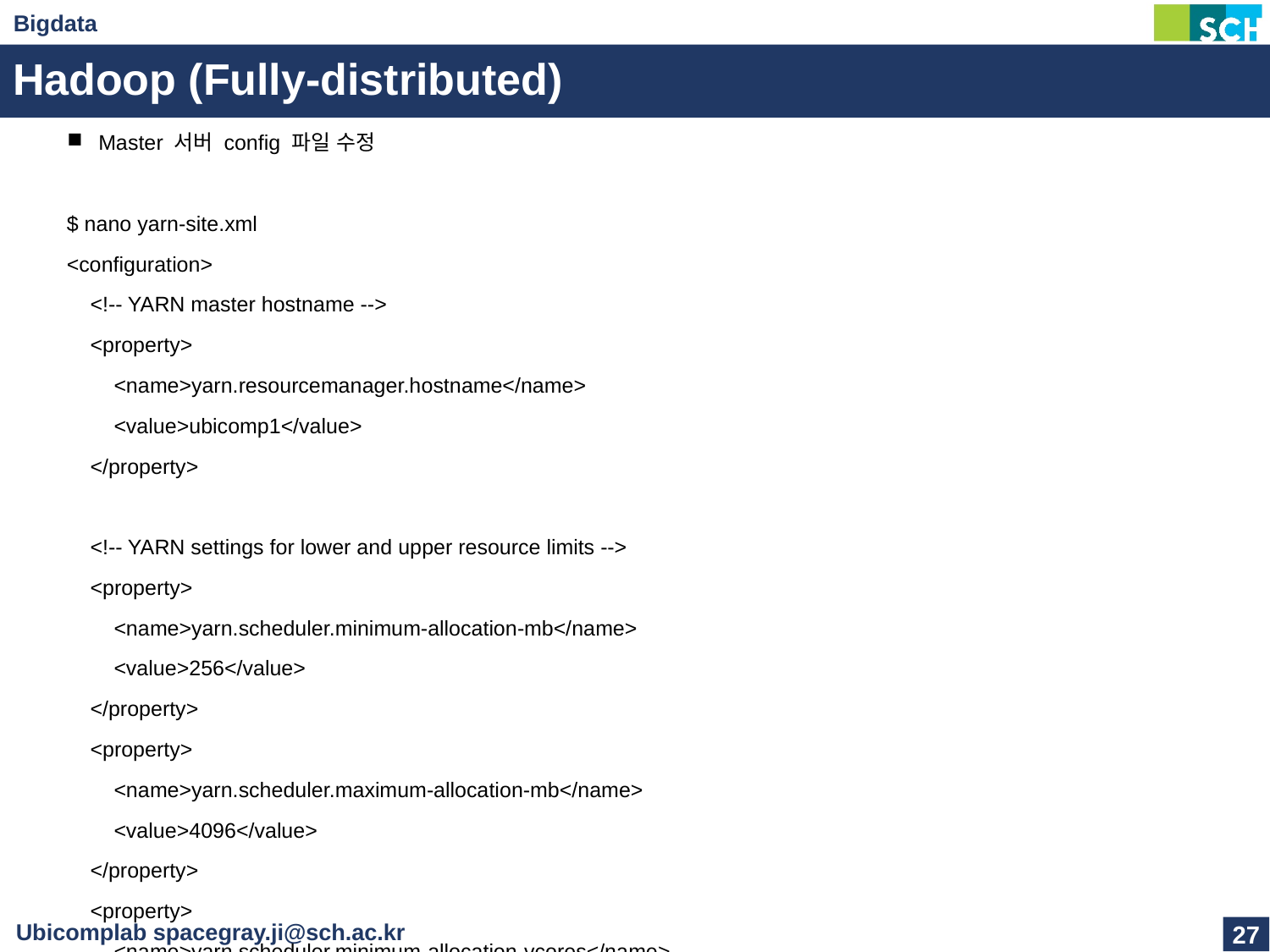

# Hadoop (Fully-distributed)
Master 서버 config 파일 수정

$ nano yarn-site.xml
<configuration>
    <!-- YARN master hostname -->
    <property>
        <name>yarn.resourcemanager.hostname</name>
        <value>ubicomp1</value>
    </property>

    <!-- YARN settings for lower and upper resource limits -->
    <property>
        <name>yarn.scheduler.minimum-allocation-mb</name>
        <value>256</value>
    </property>
    <property>
        <name>yarn.scheduler.maximum-allocation-mb</name>
        <value>4096</value>
    </property>
    <property>
        <name>yarn.scheduler.minimum-allocation-vcores</name>
        <value>1</value>
    </property>
    <property>
        <name>yarn.scheduler.maximum-allocation-vcores</name>
        <value>2</value>
    </property>

    <!-- Log aggregation settings -->
    <property>
        <name>yarn.log-aggregation-enable</name>
        <value>true</value>
    </property>
    <property>
        <name>yarn.log-aggregation.retain-seconds</name>
        <value>86400</value>
        <description>How long to keep aggregation logs. Used by History Server.</description>
    </property>

</configuration>
27